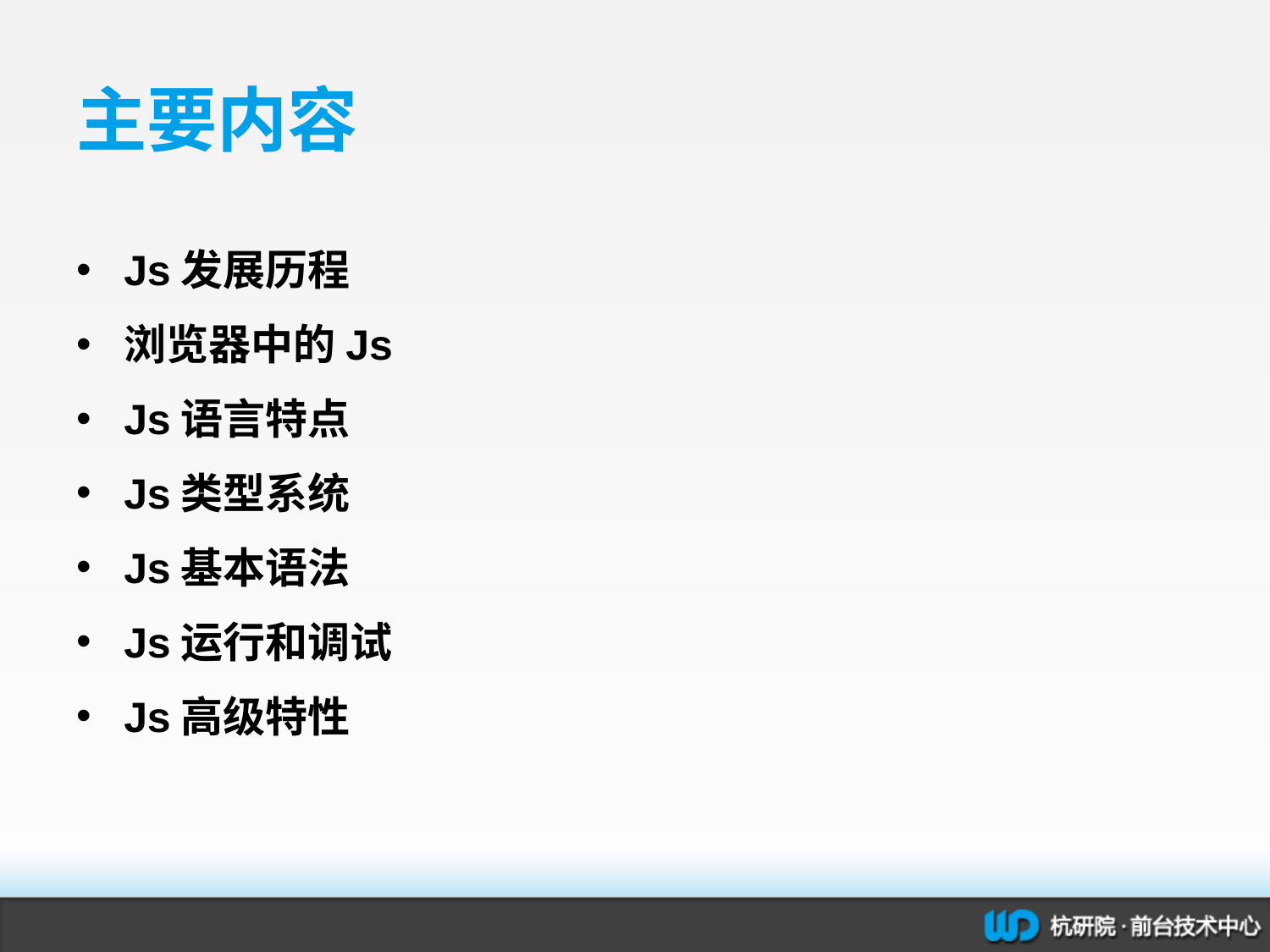

# 主要内容
Js发展历程
浏览器中的Js
Js语言特点
Js类型系统
Js基本语法
Js运行和调试
Js高级特性